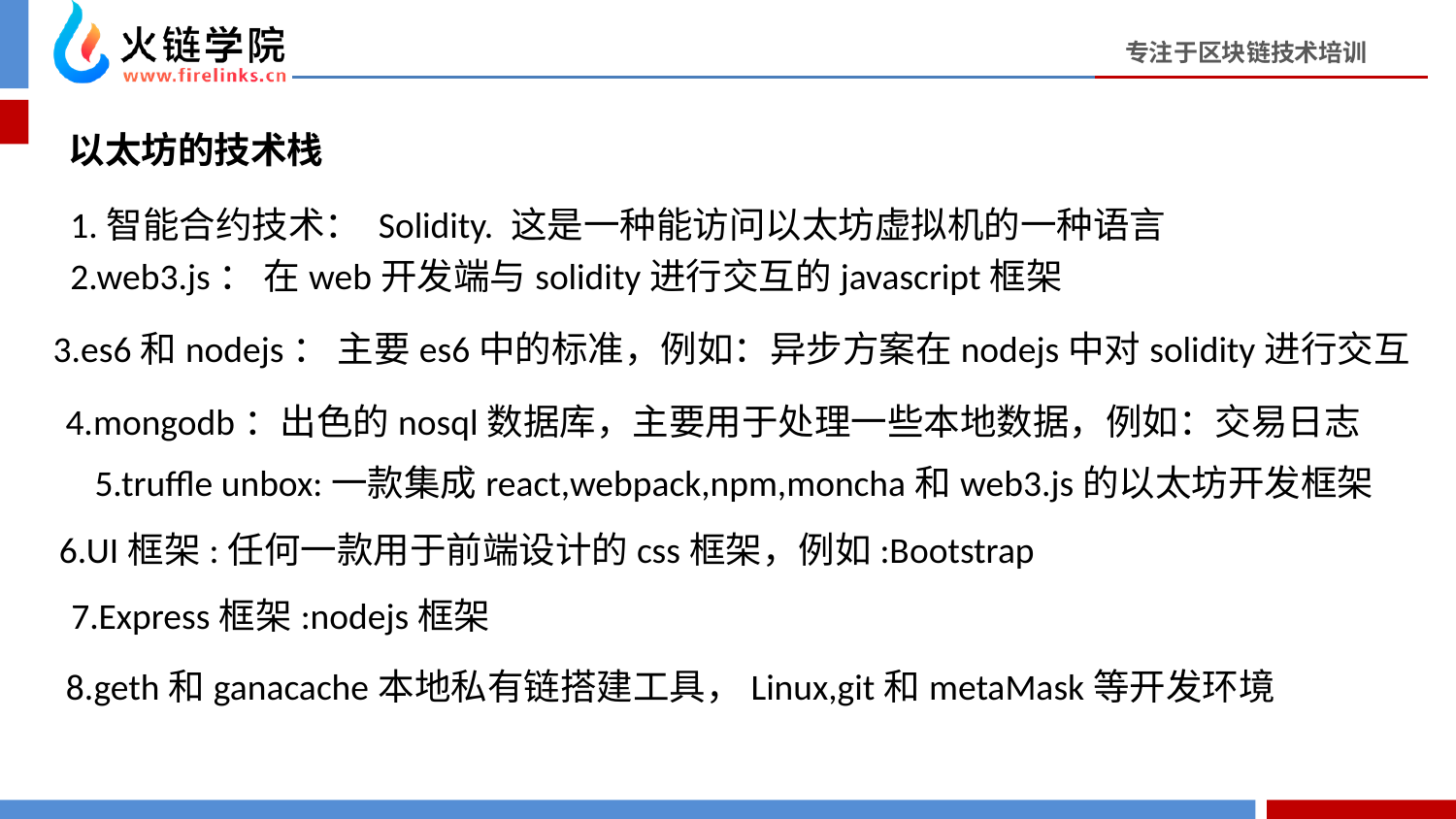

以太坊的技术栈
1.智能合约技术： Solidity. 这是一种能访问以太坊虚拟机的一种语言
2.web3.js： 在web开发端与solidity进行交互的javascript框架
3.es6和nodejs： 主要es6中的标准，例如：异步方案在nodejs中对solidity进行交互
4.mongodb：出色的nosql数据库，主要用于处理一些本地数据，例如：交易日志
5.truffle unbox:一款集成react,webpack,npm,moncha和web3.js的以太坊开发框架
6.UI框架:任何一款用于前端设计的css框架，例如:Bootstrap
7.Express框架:nodejs框架
8.geth和ganacache本地私有链搭建工具，Linux,git和metaMask等开发环境
45